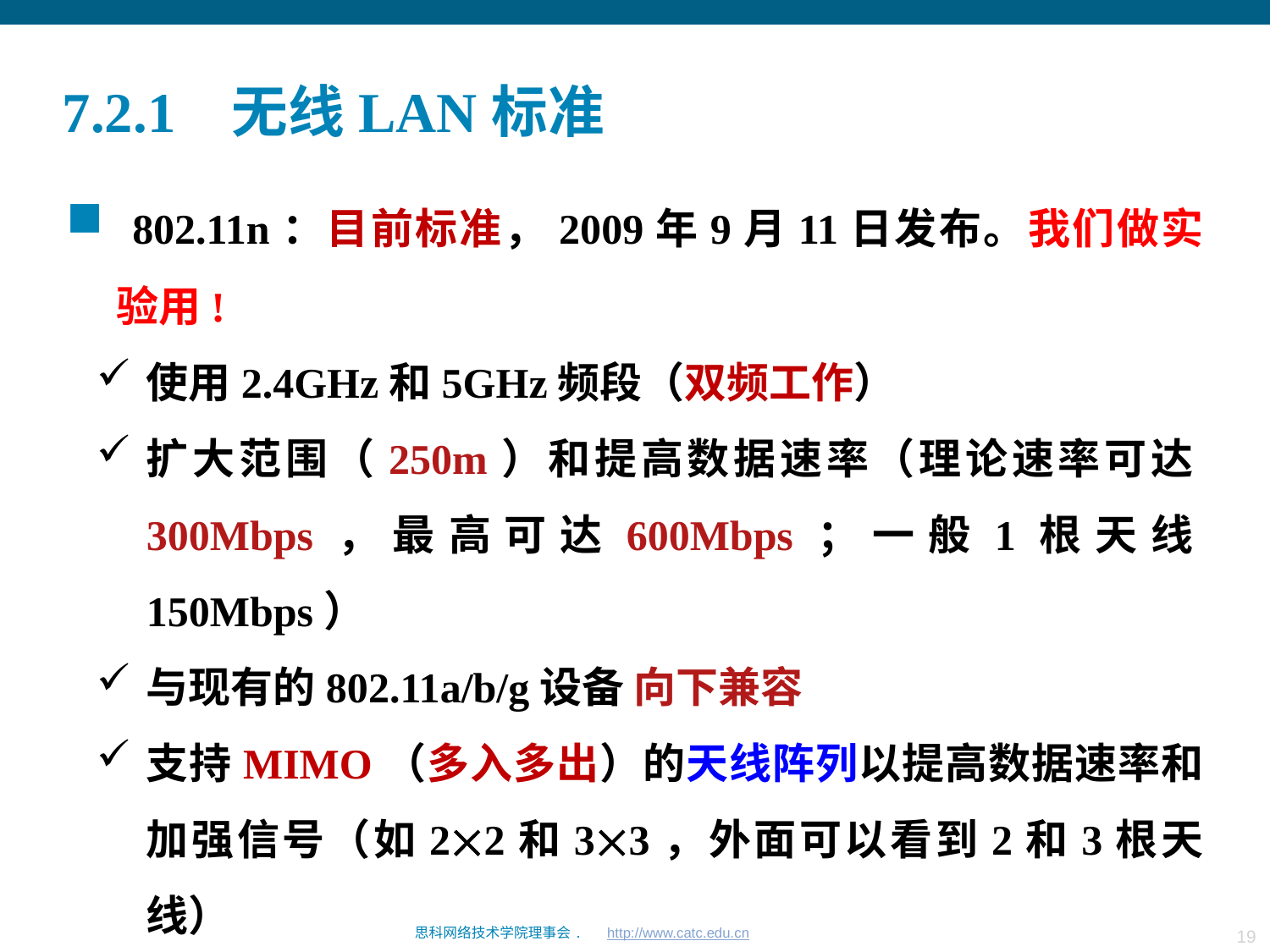

7.2.1   无线LAN标准
 802.11n：目前标准，2009年9月11日发布。我们做实验用!
使用2.4GHz和5GHz频段（双频工作）
扩大范围（250m）和提高数据速率（理论速率可达300Mbps，最高可达600Mbps；一般1根天线150Mbps）
与现有的802.11a/b/g设备 向下兼容
支持MIMO（多入多出）的天线阵列以提高数据速率和加强信号（如2×2和3×3，外面可以看到2和3根天线）